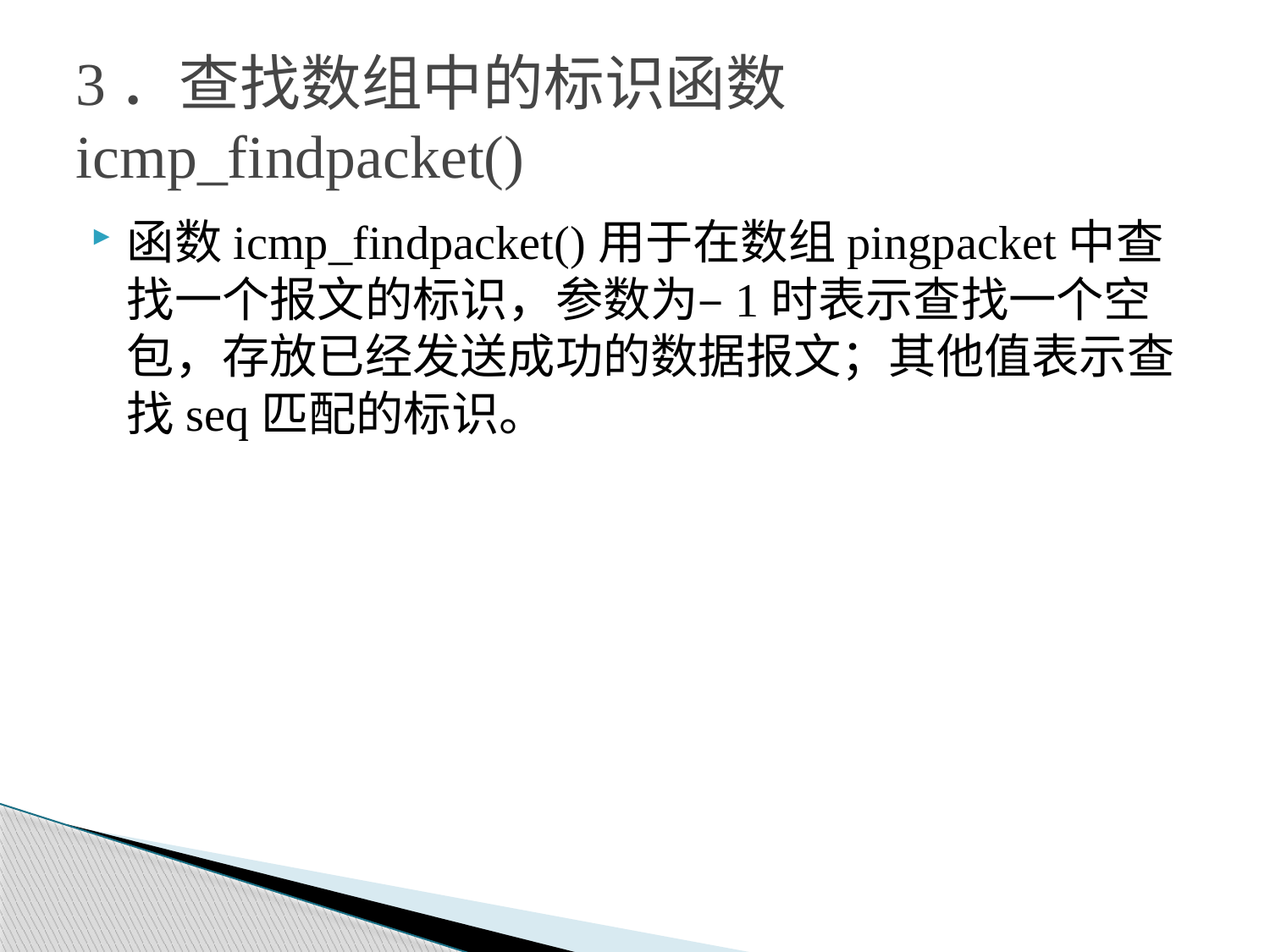

# 3．查找数组中的标识函数icmp_findpacket()
函数icmp_findpacket()用于在数组pingpacket中查找一个报文的标识，参数为–1时表示查找一个空包，存放已经发送成功的数据报文；其他值表示查找seq匹配的标识。